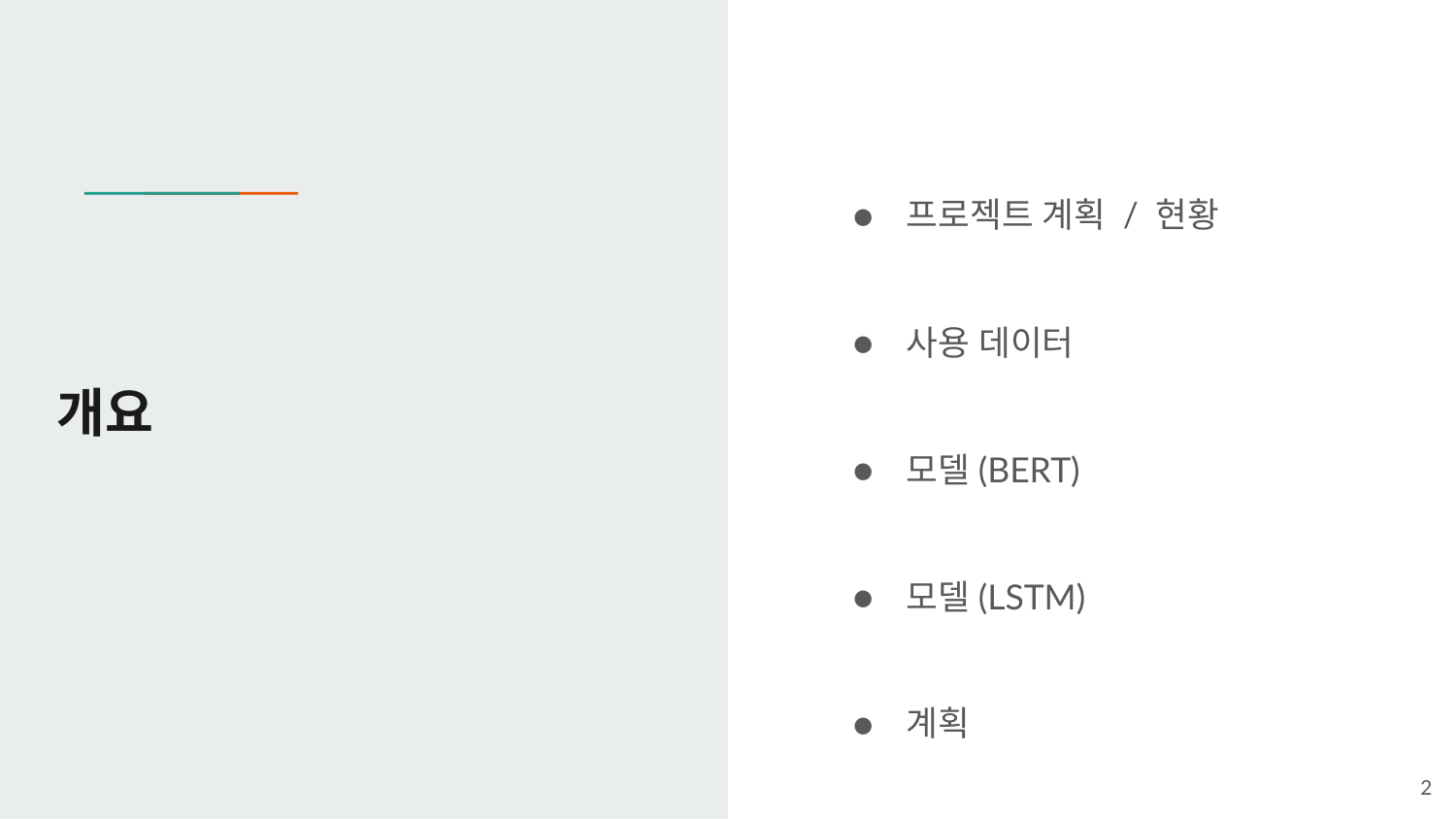

프로젝트 계획 / 현황

사용 데이터

모델(BERT)

모델(LSTM)

계획
# 개요
2